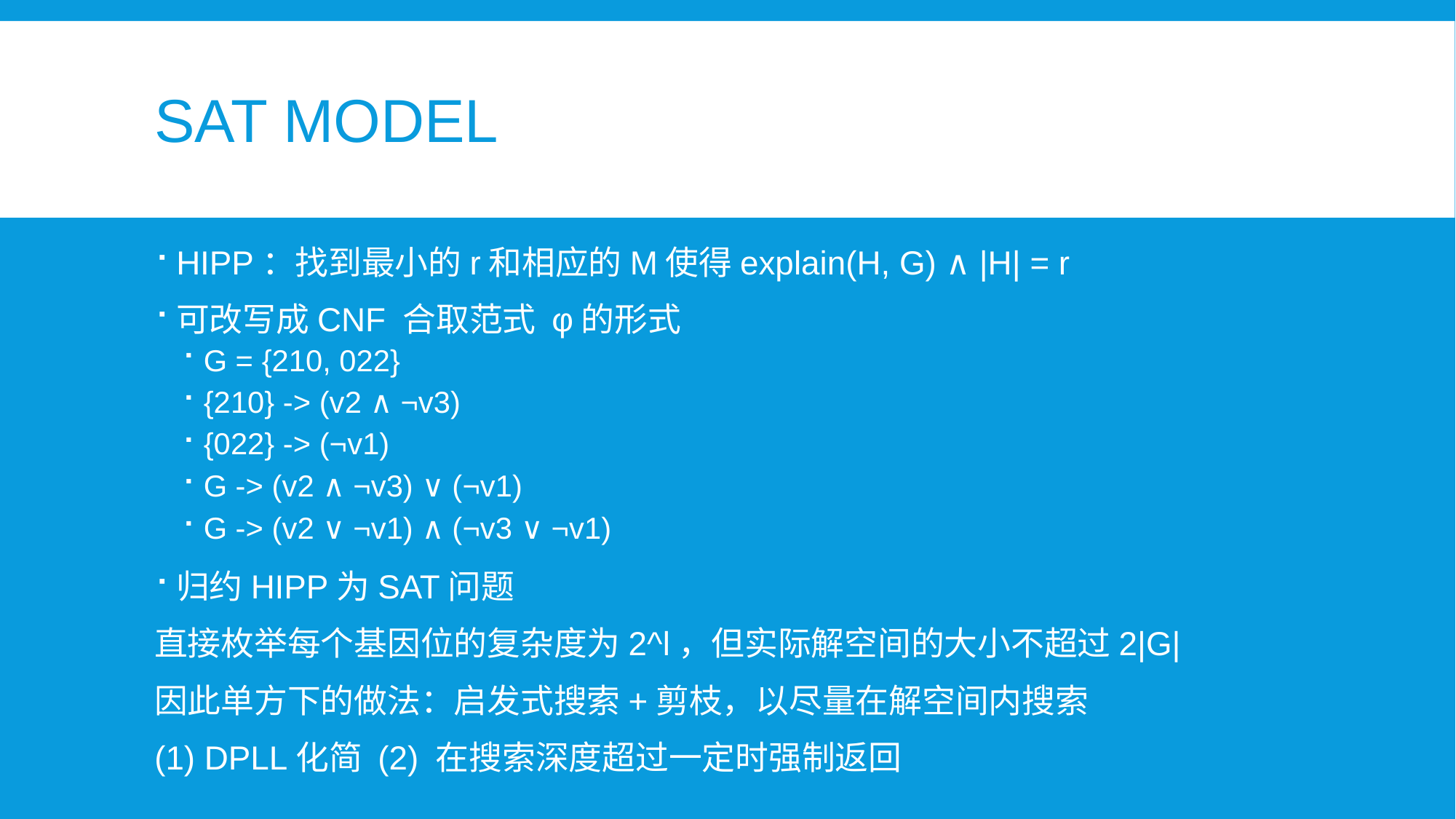

# SAT MODEL
HIPP：找到最小的r和相应的M使得explain(H, G) ∧ |H| = r
可改写成CNF 合取范式 φ的形式
G = {210, 022}
{210} -> (v2 ∧ ¬v3)
{022} -> (¬v1)
G -> (v2 ∧ ¬v3) ∨ (¬v1)
G -> (v2 ∨ ¬v1) ∧ (¬v3 ∨ ¬v1)
归约HIPP为SAT问题
直接枚举每个基因位的复杂度为2^l，但实际解空间的大小不超过2|G|
因此单方下的做法：启发式搜索+剪枝，以尽量在解空间内搜索
(1) DPLL化简 (2) 在搜索深度超过一定时强制返回